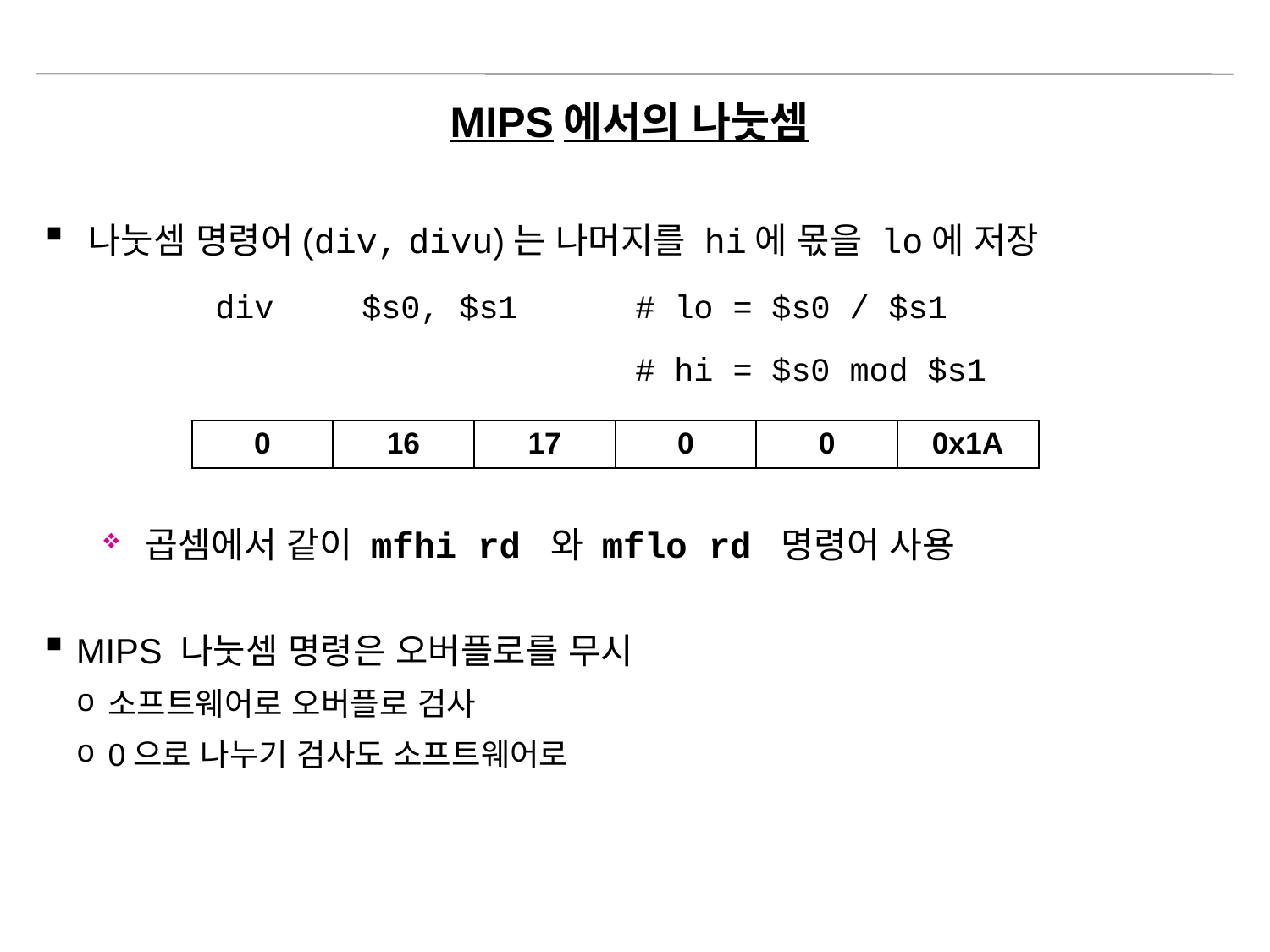

# MIPS에서의 나눗셈
나눗셈 명령어(div, divu)는 나머지를 hi에 몫을 lo에 저장
		div	 $s0, $s1	  # lo = $s0 / $s1
					  # hi = $s0 mod $s1

곱셈에서 같이 mfhi rd 와 mflo rd 명령어 사용

MIPS 나눗셈 명령은 오버플로를 무시
소프트웨어로 오버플로 검사
0으로 나누기 검사도 소프트웨어로
| 0 | 16 | 17 | 0 | 0 | 0x1A |
| --- | --- | --- | --- | --- | --- |